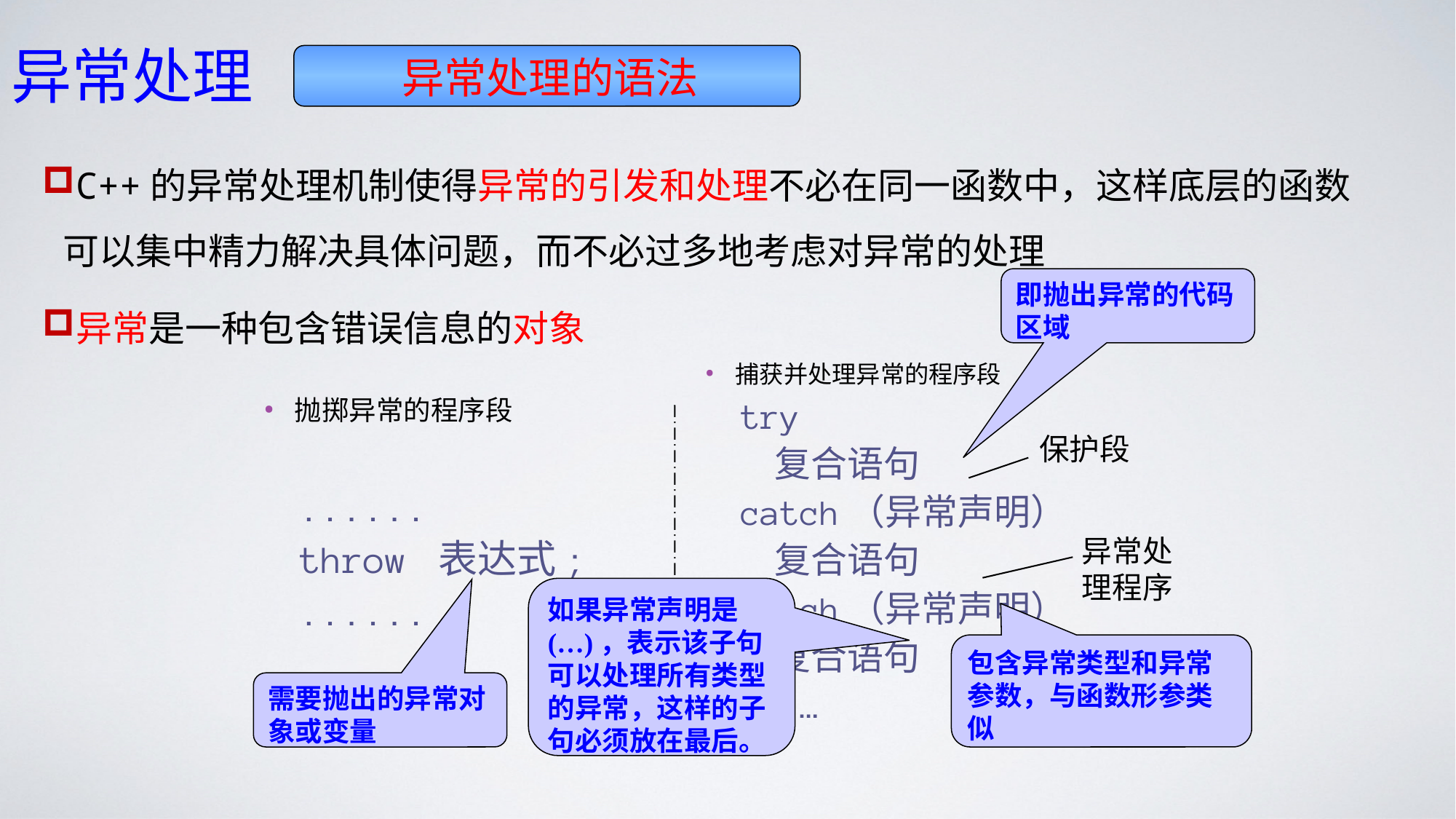

# 异常处理

异常处理的语法
C++的异常处理机制使得异常的引发和处理不必在同一函数中，这样底层的函数可以集中精力解决具体问题，而不必过多地考虑对异常的处理
异常是一种包含错误信息的对象
即抛出异常的代码区域
捕获并处理异常的程序段
try
   复合语句
catch（异常声明）
   复合语句
catch（异常声明）
   复合语句
   …
抛掷异常的程序段

......
throw 表达式;
......

保护段
异常处理程序
如果异常声明是(…)，表示该子句可以处理所有类型的异常，这样的子句必须放在最后。
包含异常类型和异常参数，与函数形参类似
需要抛出的异常对象或变量